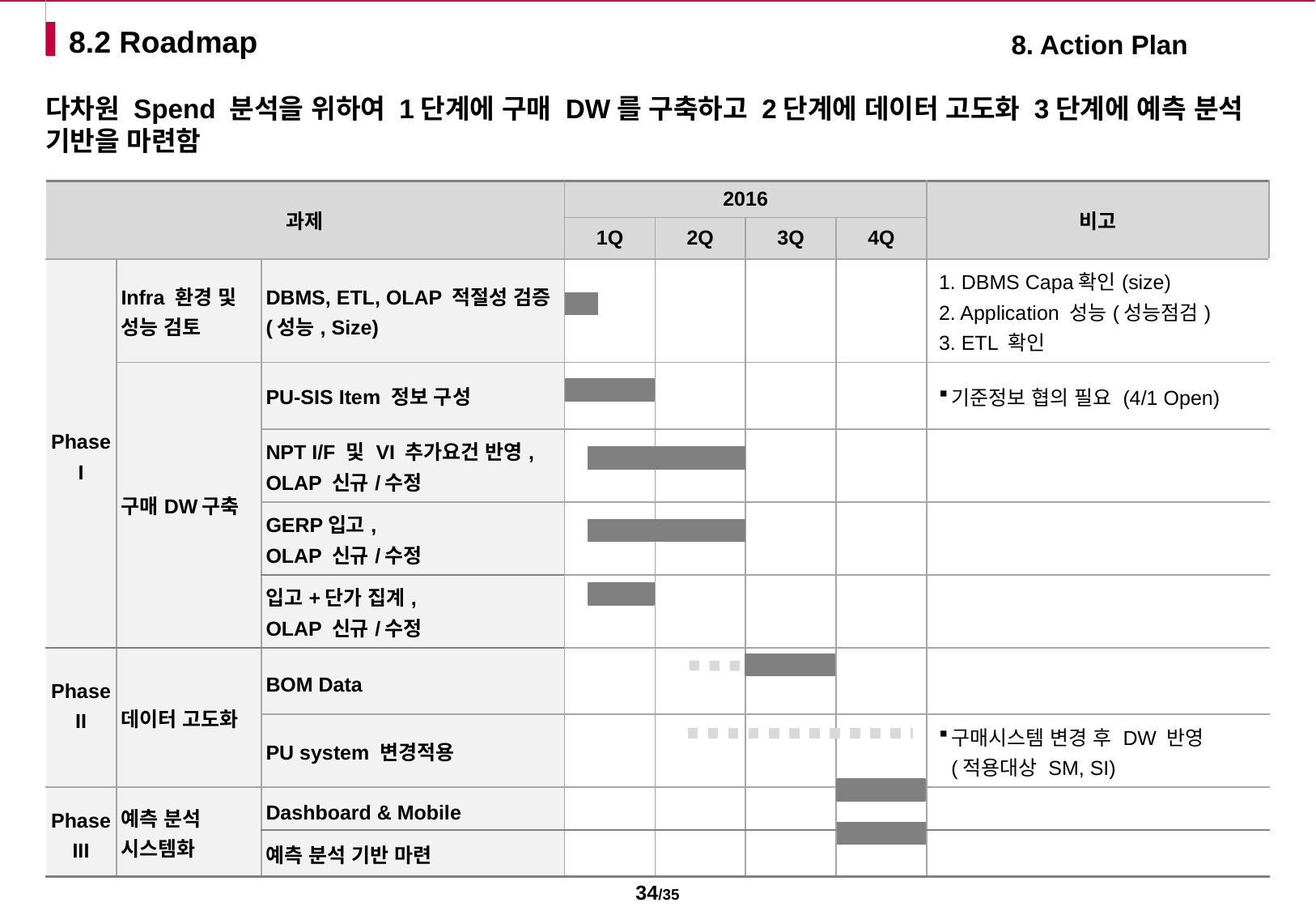

# 8.2 Roadmap
8. Action Plan
다차원 Spend 분석을 위하여 1단계에 구매 DW를 구축하고 2단계에 데이터 고도화 3단계에 예측 분석 기반을 마련함
| 과제 |  |  | 2016 |  |  |  | 비고 |
| --- | --- | --- | --- | --- | --- | --- | --- |
|  |  |  | 1Q | 2Q | 3Q | 4Q |  |
| Phase I | Infra 환경 및 성능 검토 | DBMS, ETL, OLAP 적절성 검증(성능, Size) |  |  |  |  | 1. DBMS Capa확인(size) 2. Application 성능(성능점검) 3. ETL 확인 |
|  | 구매DW구축 | PU-SIS Item 정보 구성 |  |  |  |  | 기준정보 협의 필요 (4/1 Open) |
|  |  | NPT I/F 및 VI 추가요건 반영, OLAP 신규/수정 |  |  |  |  |  |
|  |  | GERP입고, OLAP 신규/수정 |  |  |  |  |  |
|  |  | 입고+단가 집계, OLAP 신규/수정 |  |  |  |  |  |
| Phase II | 데이터 고도화 | BOM Data |  |  |  |  |  |
|  |  | PU system 변경적용 |  |  |  |  | 구매시스템 변경 후 DW 반영 (적용대상 SM, SI) |
| Phase III | 예측 분석 시스템화 | Dashboard & Mobile |  |  |  |  |  |
|  |  | 예측 분석 기반 마련 |  |  |  |  |  |